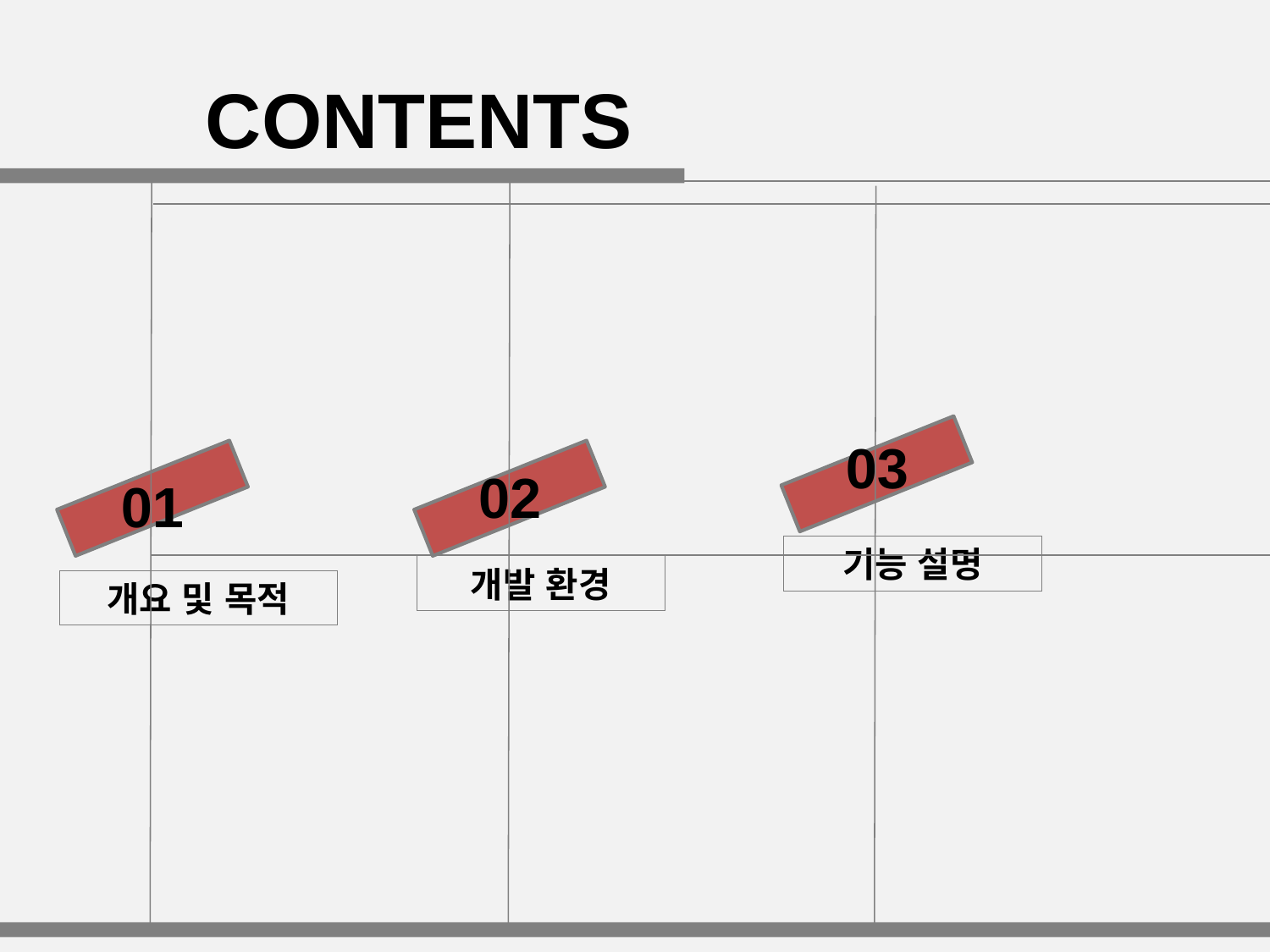

# CONTENTS

03

02
01

기능 설명
개발 환경
개요 및 목적